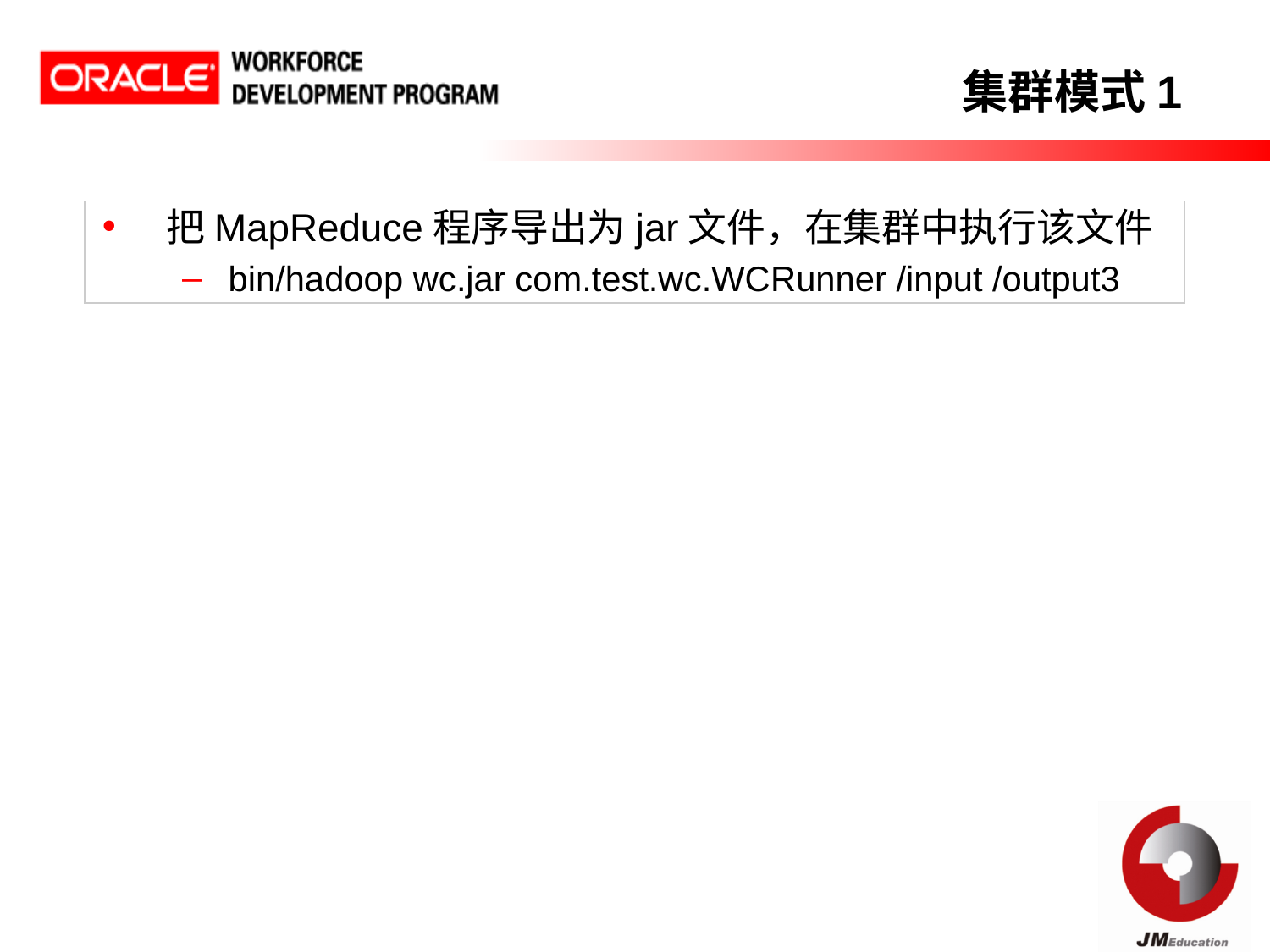

# 集群模式1
把MapReduce程序导出为jar文件，在集群中执行该文件
bin/hadoop wc.jar com.test.wc.WCRunner /input /output3